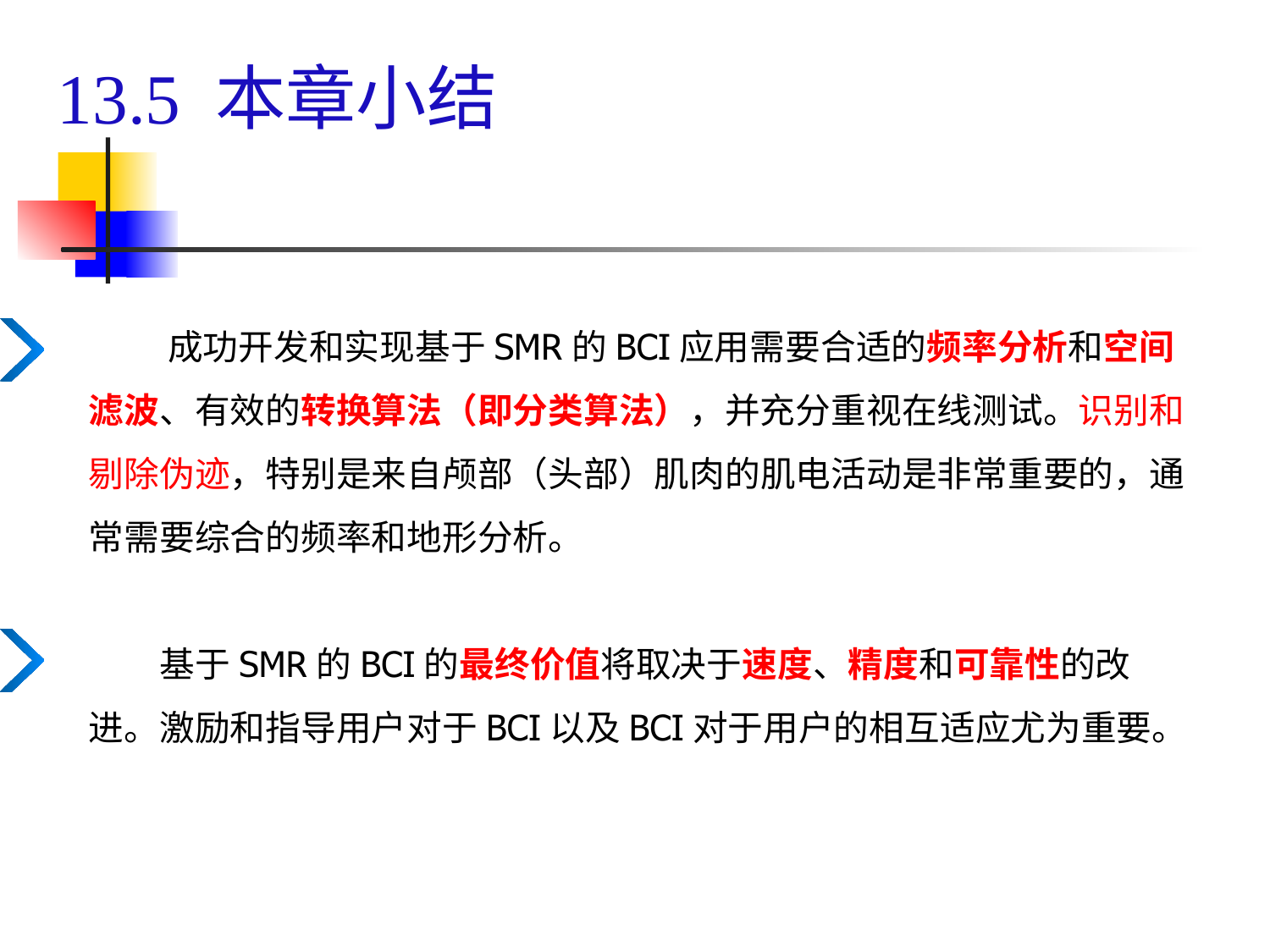

# 13.5 本章小结
         成功开发和实现基于SMR的BCI应用需要合适的频率分析和空间滤波、有效的转换算法（即分类算法），并充分重视在线测试。识别和剔除伪迹，特别是来自颅部（头部）肌肉的肌电活动是非常重要的，通常需要综合的频率和地形分析。

        基于SMR的BCI的最终价值将取决于速度、精度和可靠性的改进。激励和指导用户对于BCI以及BCI对于用户的相互适应尤为重要。